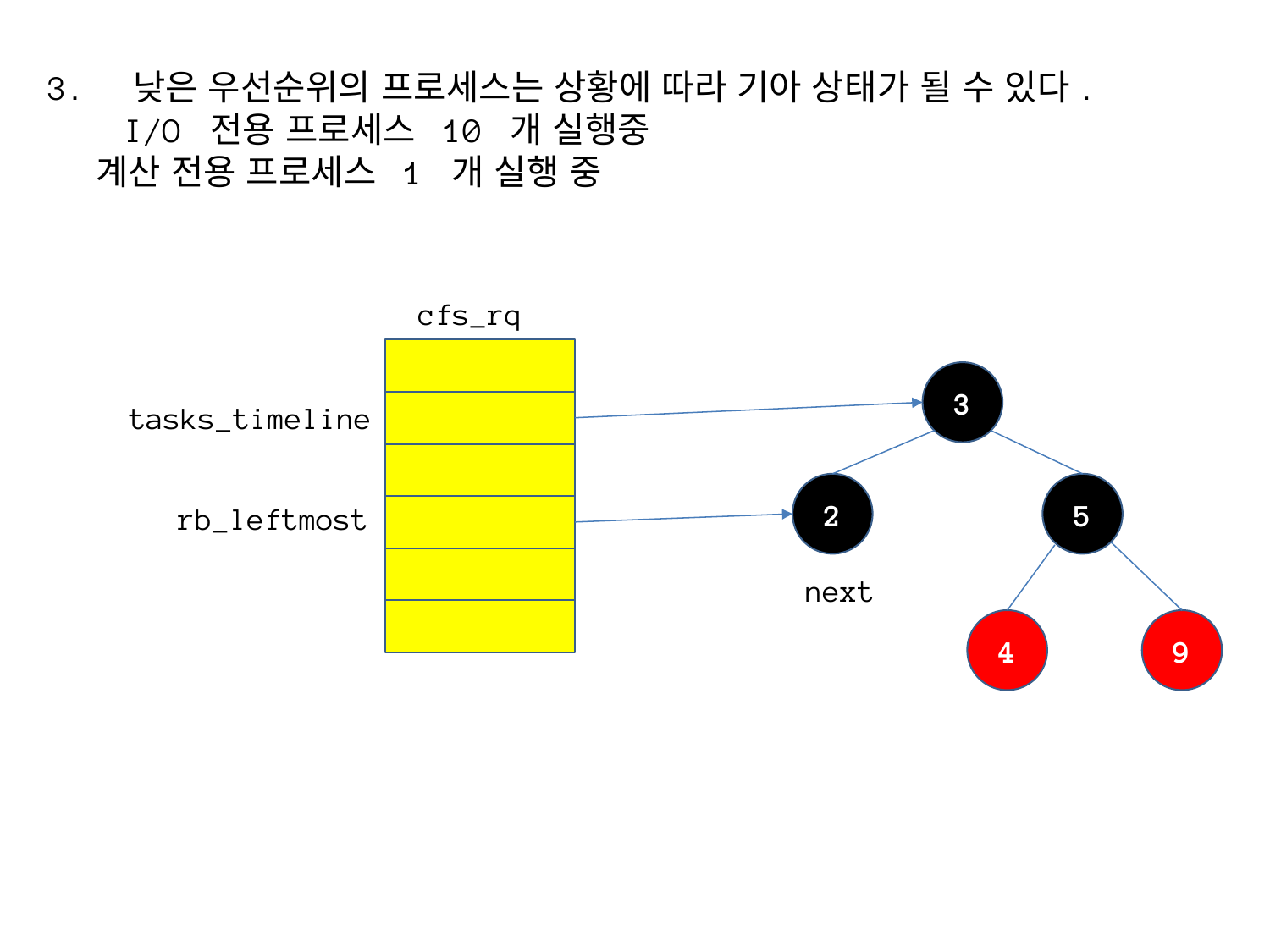

3.  낮은 우선순위의 프로세스는 상황에 따라 기아 상태가 될 수 있다.
    I/O 전용 프로세스  10 개 실행중
    계산 전용 프로세스  1 개 실행 중

cfs_rq

3
tasks_timeline

2
5
rb_leftmost

next

4
9